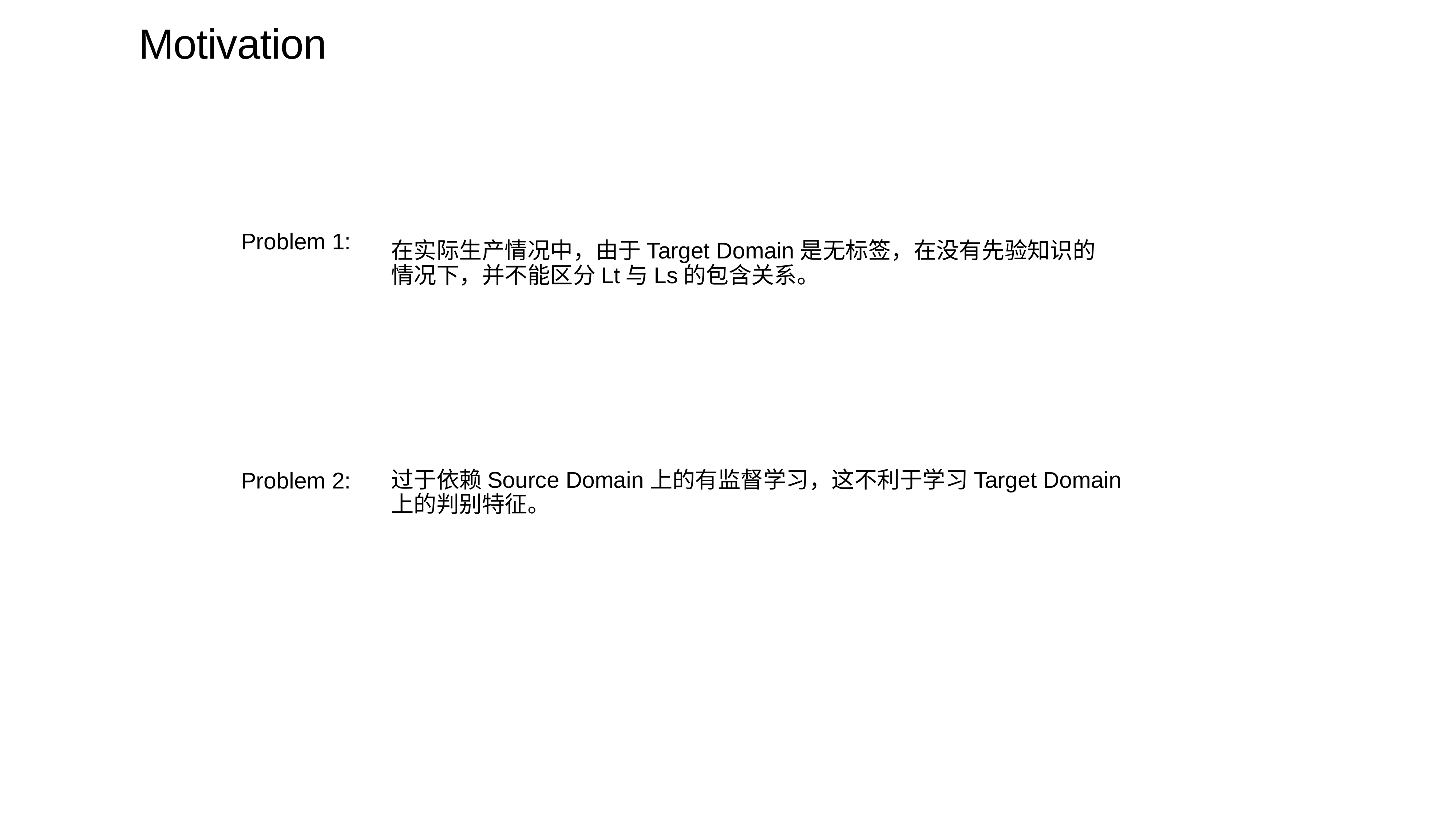

# Motivation
Problem 1:
在实际生产情况中，由于Target Domain是无标签，在没有先验知识的情况下，并不能区分Lt与Ls的包含关系。
过于依赖Source Domain上的有监督学习，这不利于学习Target Domain上的判别特征。
Problem 2: